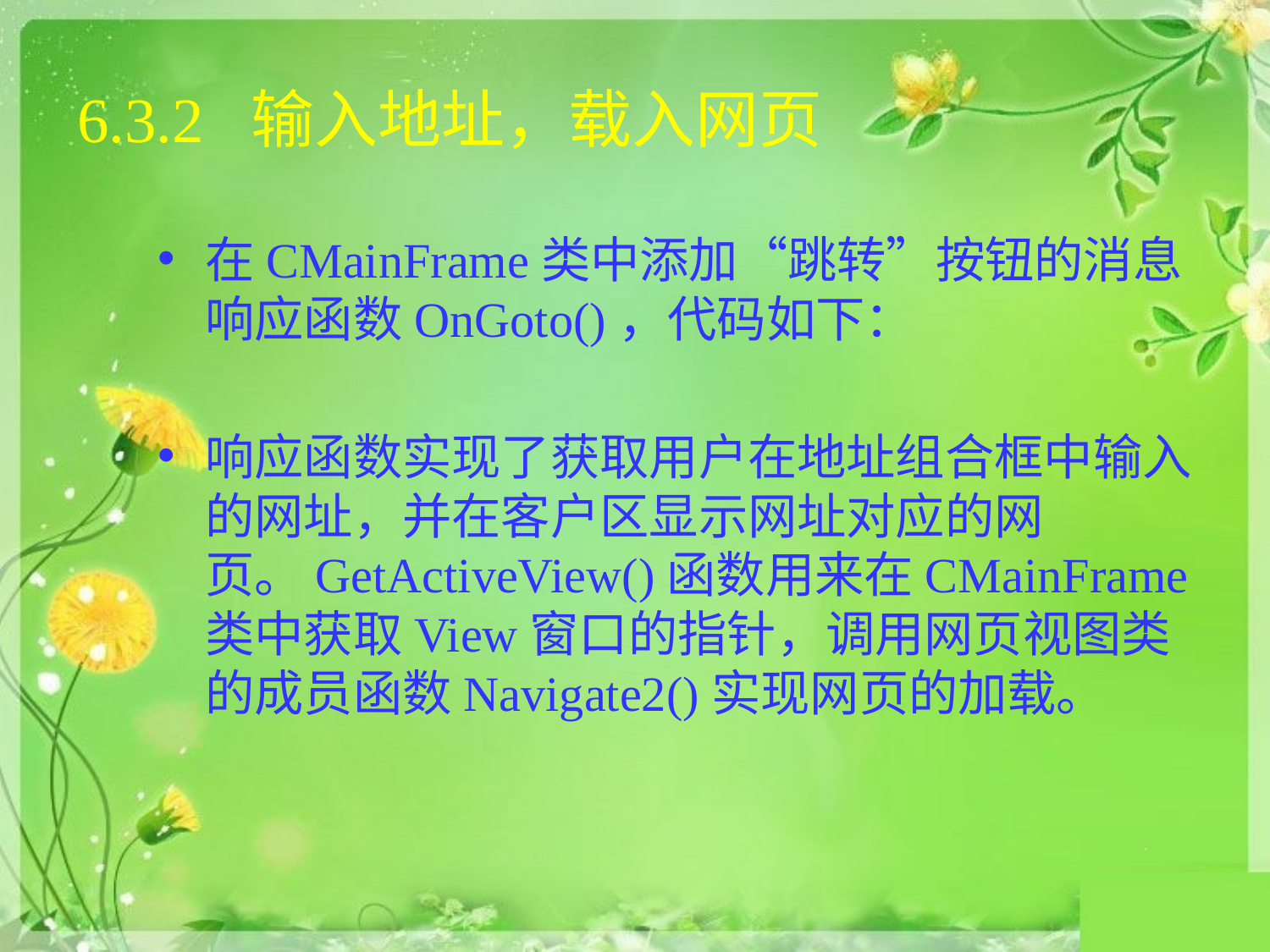

# 6.3.2  输入地址，载入网页
在CMainFrame类中添加“跳转”按钮的消息响应函数OnGoto()，代码如下：

响应函数实现了获取用户在地址组合框中输入的网址，并在客户区显示网址对应的网页。GetActiveView()函数用来在CMainFrame类中获取View窗口的指针，调用网页视图类的成员函数Navigate2()实现网页的加载。